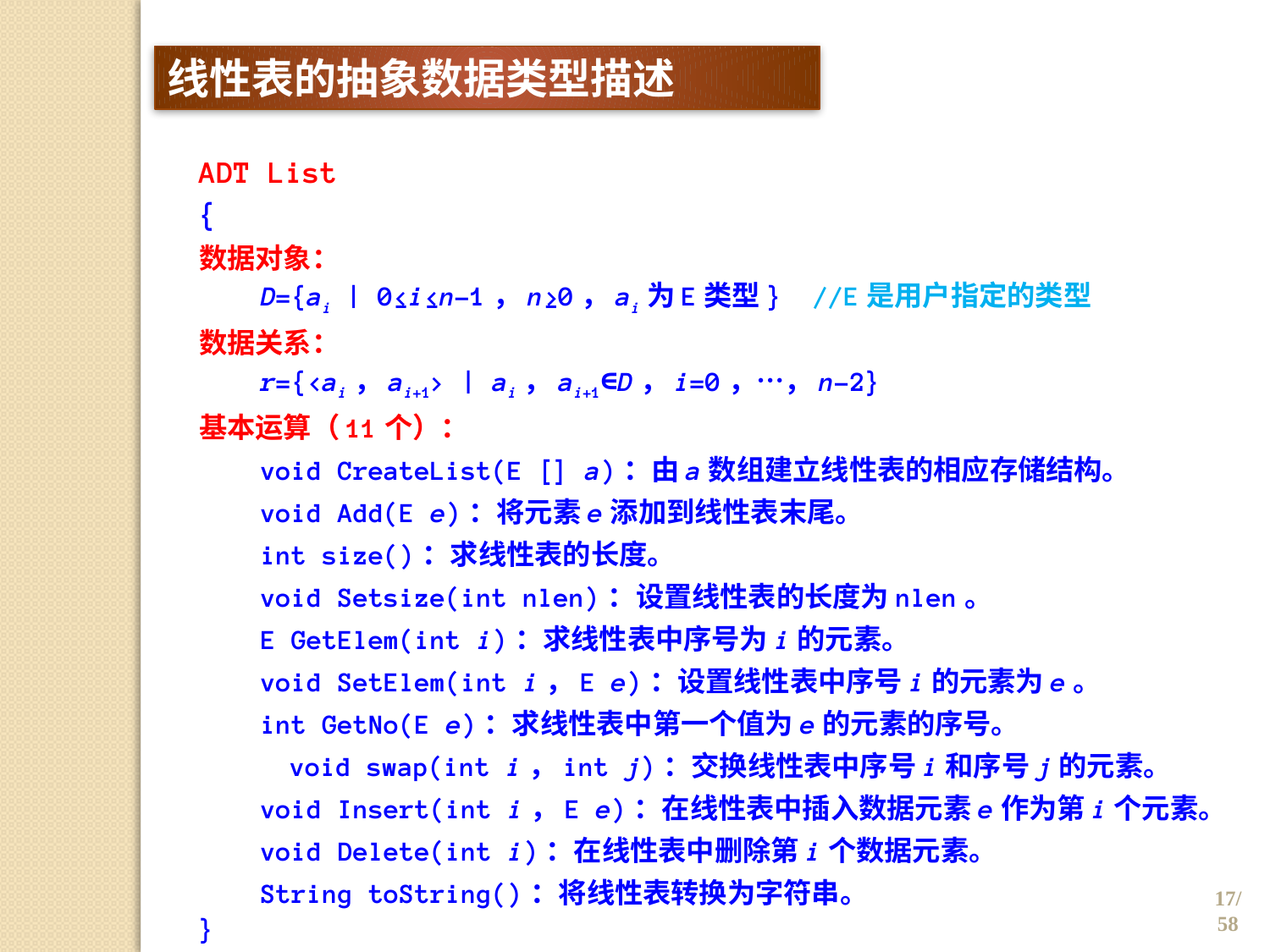

线性表的抽象数据类型描述
ADT List
{
数据对象：
    D={ai | 0≤i≤n-1，n≥0，ai为E类型}  //E是用户指定的类型
数据关系：
    r={<ai，ai+1> | ai，ai+1∈D，i=0，…，n-2}
基本运算（11个）：
    void CreateList(E [] a)：由a数组建立线性表的相应存储结构。
    void Add(E e)：将元素e添加到线性表末尾。
    int size()：求线性表的长度。
    void Setsize(int nlen)：设置线性表的长度为nlen。
    E GetElem(int i)：求线性表中序号为i的元素。
    void SetElem(int i，E e)：设置线性表中序号i的元素为e。
    int GetNo(E e)：求线性表中第一个值为e的元素的序号。
          void swap(int i，int j)：交换线性表中序号i和序号j的元素。
    void Insert(int i，E e)：在线性表中插入数据元素e作为第i个元素。
    void Delete(int i)：在线性表中删除第i个数据元素。
    String toString()：将线性表转换为字符串。
}
17/58